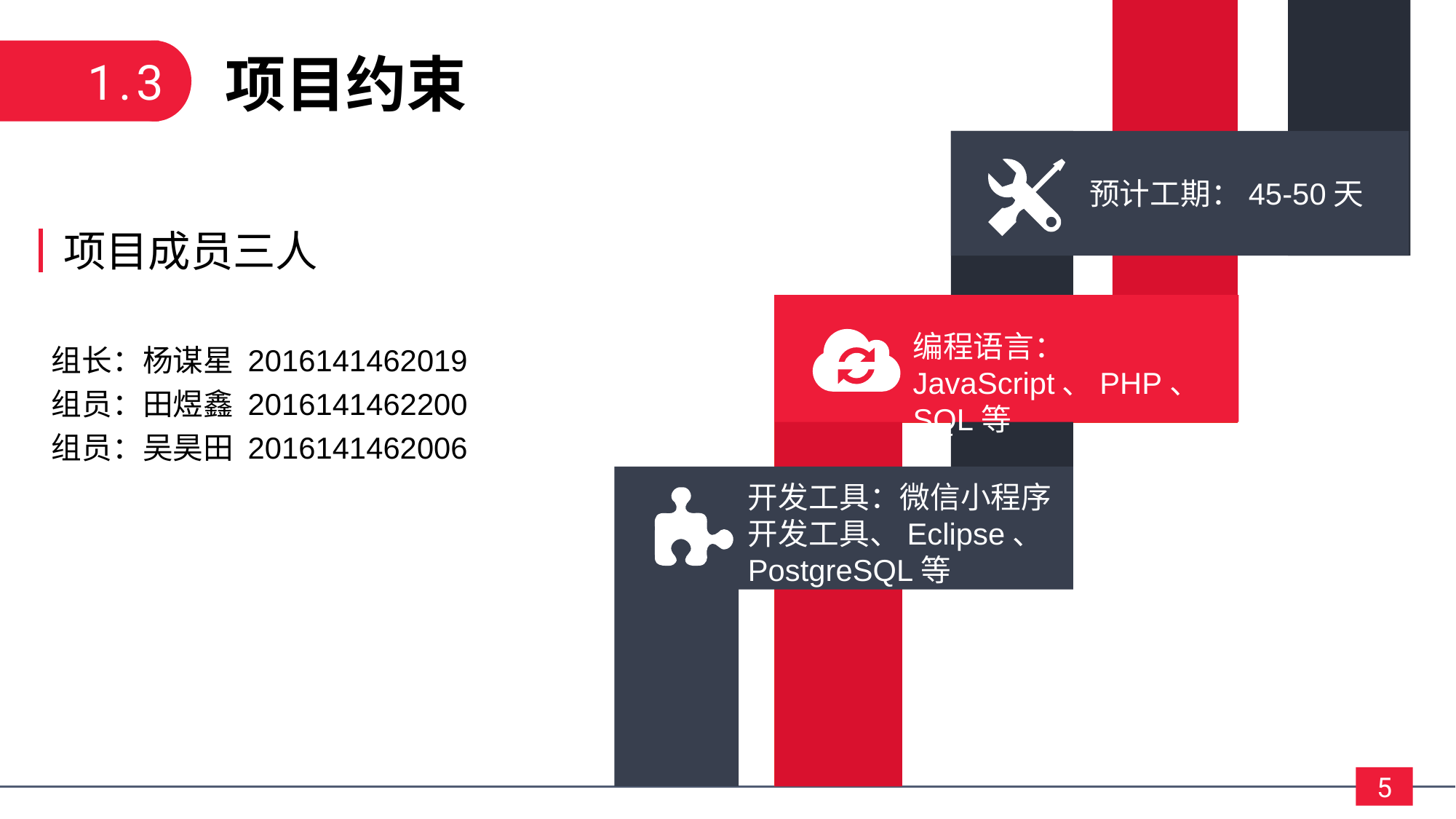

1.3
项目约束

预计工期：45-50天
项目成员三人
编程语言：JavaScript、PHP、SQL等
组长：杨谋星 2016141462019
组员：田煜鑫 2016141462200
组员：吴昊田 2016141462006

开发工具：微信小程序开发工具、Eclipse、PostgreSQL等

5